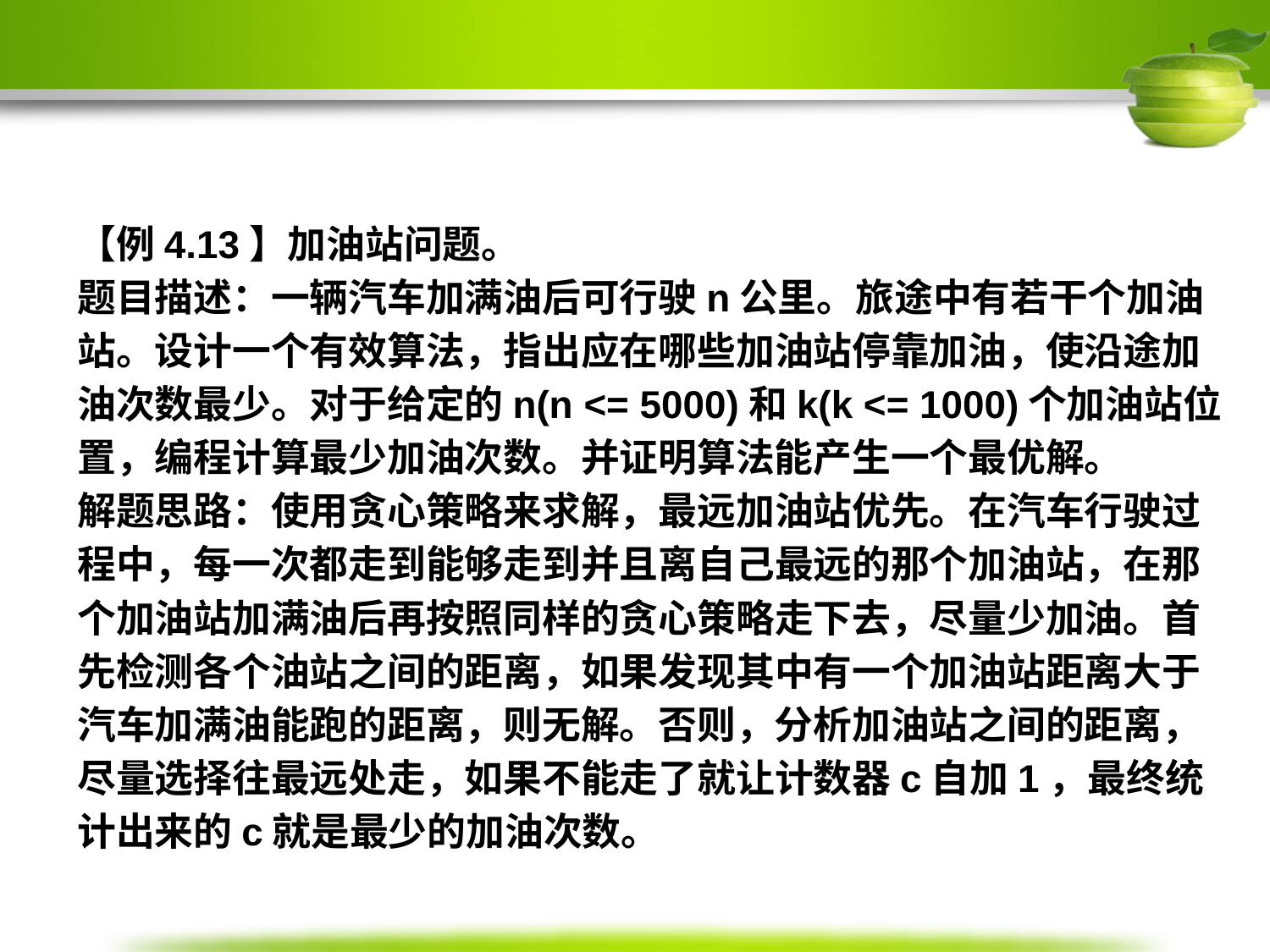

【例4.13】加油站问题。
题目描述：一辆汽车加满油后可行驶n公里。旅途中有若干个加油站。设计一个有效算法，指出应在哪些加油站停靠加油，使沿途加油次数最少。对于给定的n(n <= 5000)和k(k <= 1000)个加油站位置，编程计算最少加油次数。并证明算法能产生一个最优解。
解题思路：使用贪心策略来求解，最远加油站优先。在汽车行驶过程中，每一次都走到能够走到并且离自己最远的那个加油站，在那个加油站加满油后再按照同样的贪心策略走下去，尽量少加油。首先检测各个油站之间的距离，如果发现其中有一个加油站距离大于汽车加满油能跑的距离，则无解。否则，分析加油站之间的距离，尽量选择往最远处走，如果不能走了就让计数器c自加1，最终统计出来的c就是最少的加油次数。